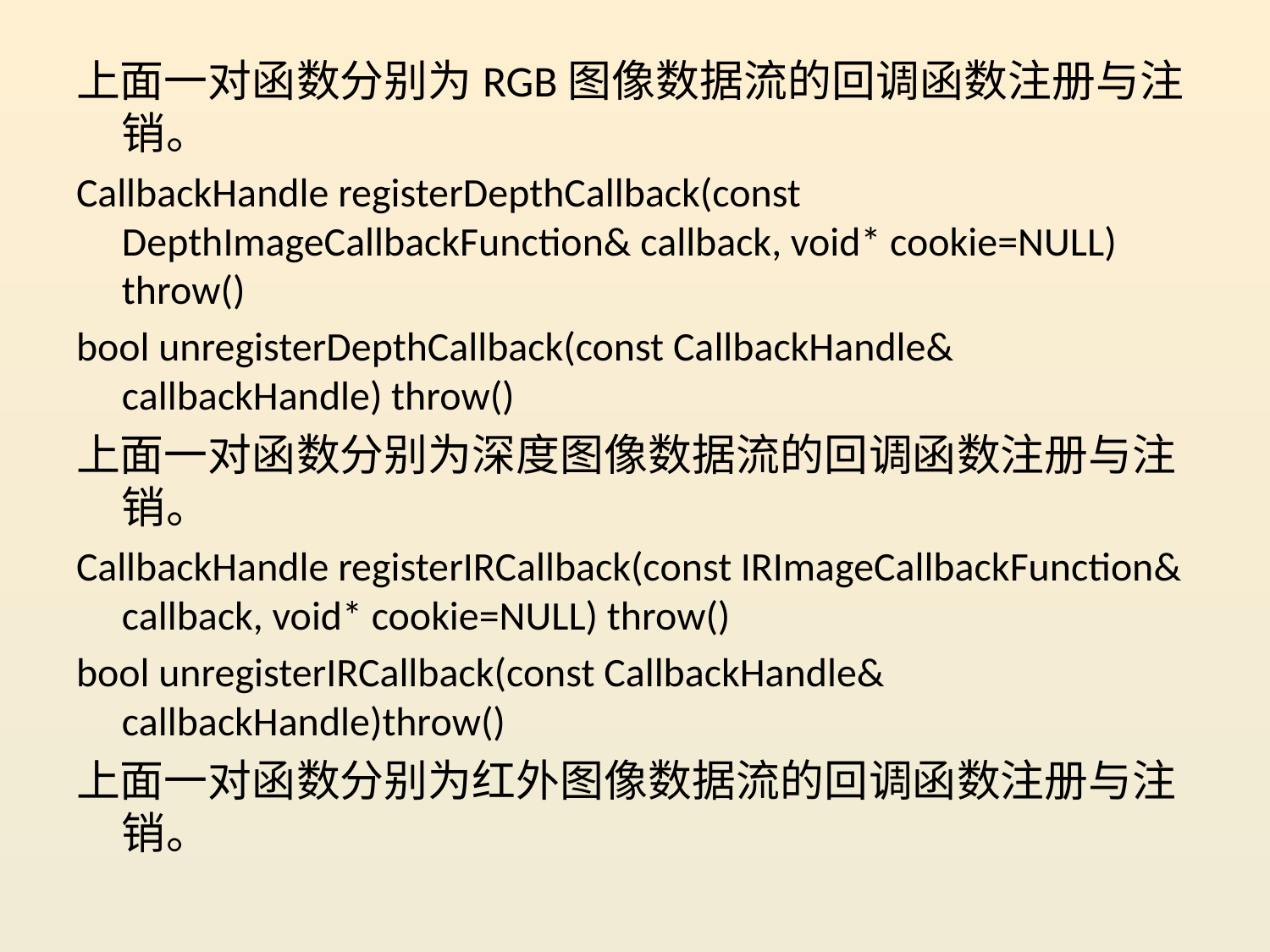

上面一对函数分别为RGB图像数据流的回调函数注册与注销。
CallbackHandle registerDepthCallback(const DepthImageCallbackFunction& callback, void* cookie=NULL) throw()
bool unregisterDepthCallback(const CallbackHandle& callbackHandle) throw()
上面一对函数分别为深度图像数据流的回调函数注册与注销。
CallbackHandle registerIRCallback(const IRImageCallbackFunction& callback, void* cookie=NULL) throw()
bool unregisterIRCallback(const CallbackHandle& callbackHandle)throw()
上面一对函数分别为红外图像数据流的回调函数注册与注销。